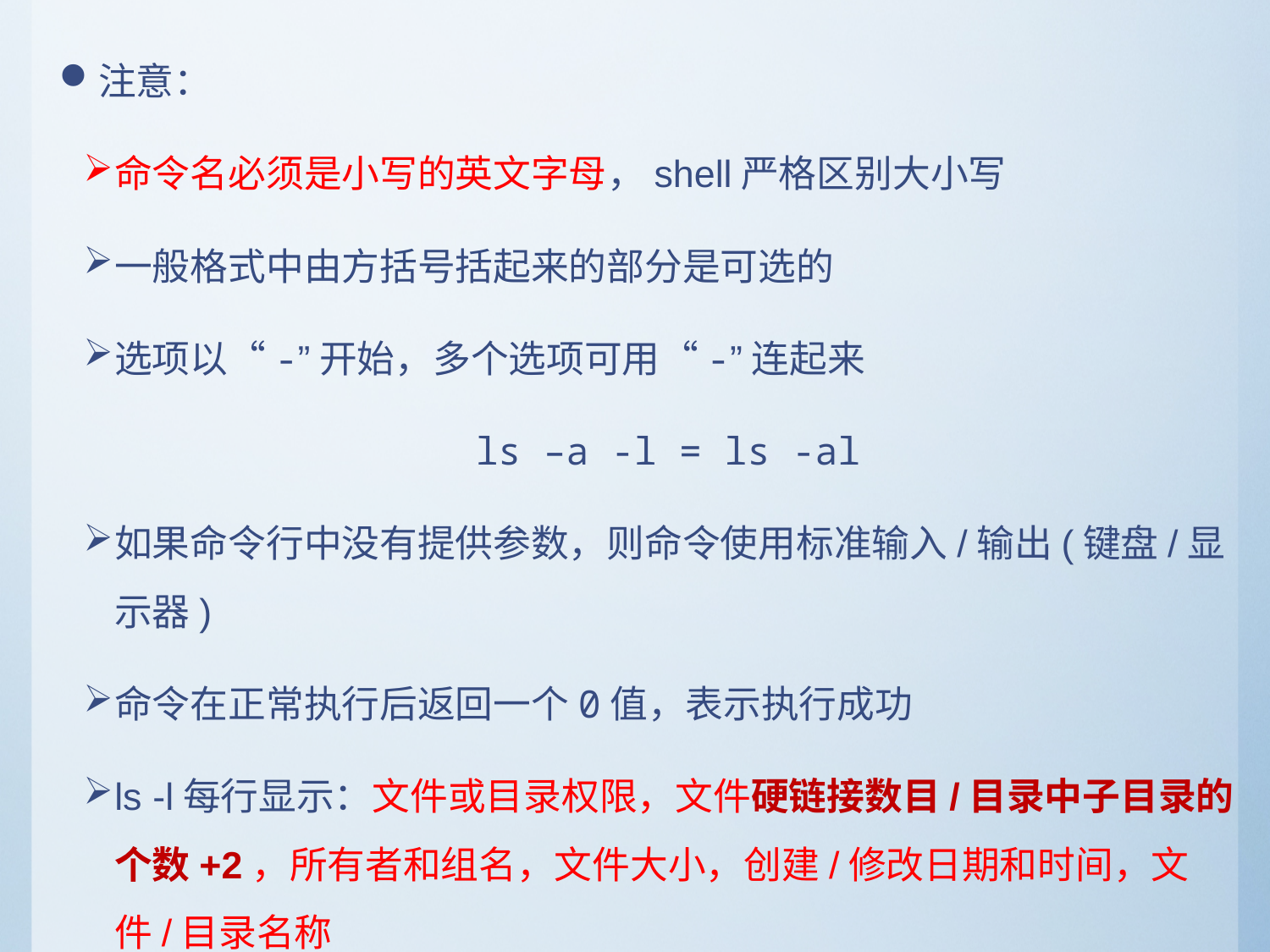

注意：
命令名必须是小写的英文字母，shell严格区别大小写
一般格式中由方括号括起来的部分是可选的
选项以“-”开始，多个选项可用“-”连起来
ls –a -l = ls -al
如果命令行中没有提供参数，则命令使用标准输入/输出(键盘/显示器)
命令在正常执行后返回一个0值，表示执行成功
ls -l每行显示：文件或目录权限，文件硬链接数目/目录中子目录的个数+2，所有者和组名，文件大小，创建/修改日期和时间，文件/目录名称